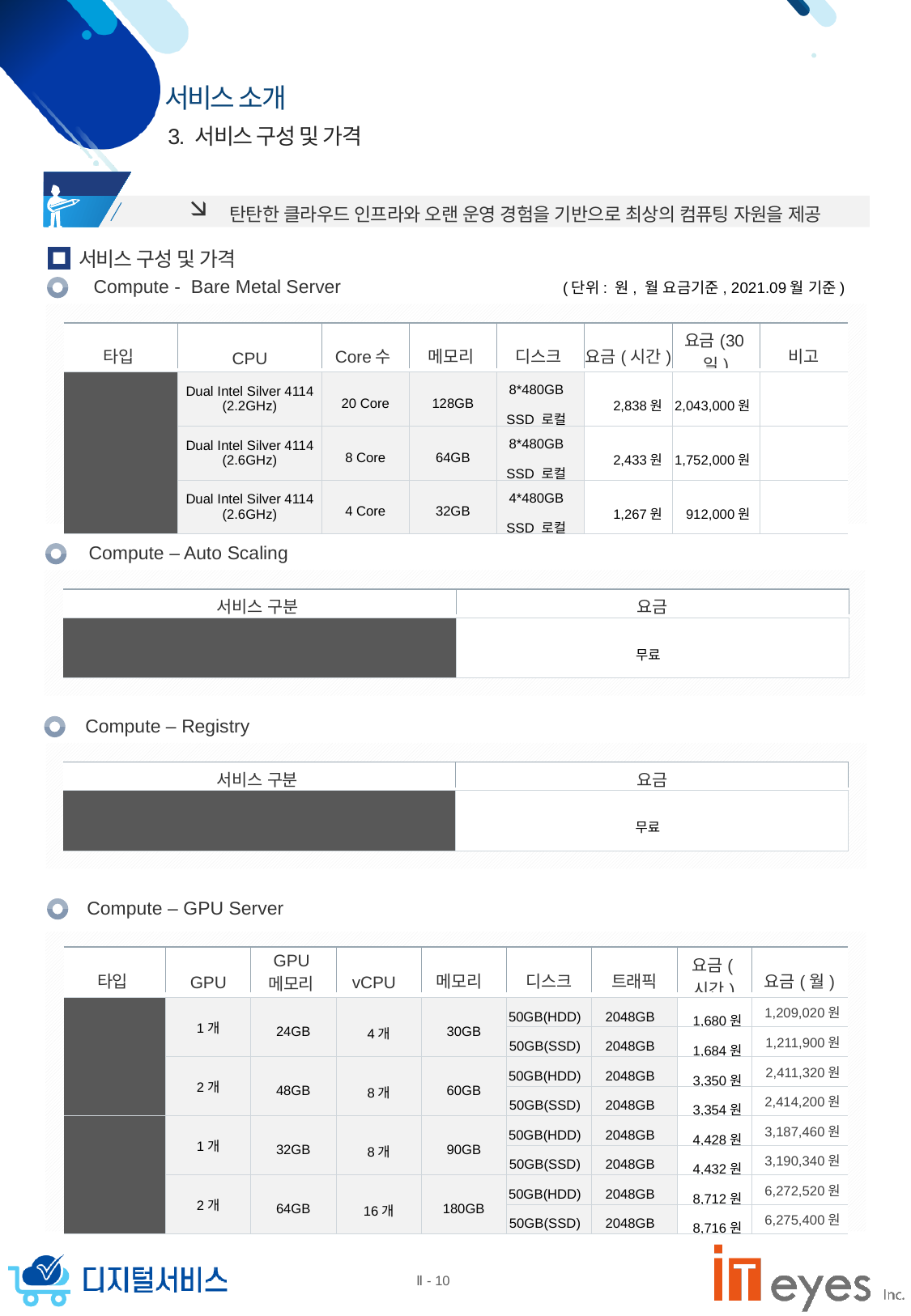

3. 서비스 구성 및 가격
  탄탄한 클라우드 인프라와 오랜 운영 경험을 기반으로 최상의 컴퓨팅 자원을 제공
서비스 구성 및 가격

Compute -  Bare Metal Server

(단위: 원, 월 요금기준, 2021.09월 기준)

| 타입 | CPU | Core수 | 메모리 | 디스크 | 요금(시간) | 요금(30일) | 비고 |
| --- | --- | --- | --- | --- | --- | --- | --- |
|  |  |  |  |  |  |  |  |
| Bare Metal Server | Dual Intel Silver 4114 (2.2GHz) | 20 Core | 128GB | 8\*480GB SSD 로컬 | 2,838원 | 2,043,000원 |  |
|  | Dual Intel Silver 4114 (2.6GHz) | 8 Core | 64GB | 8\*480GB SSD 로컬 | 2,433원 | 1,752,000원 |  |
|  | Dual Intel Silver 4114 (2.6GHz) | 4 Core | 32GB | 4\*480GB SSD 로컬 | 1,267원 | 912,000원 |  |
Compute – Auto Scaling

| 서비스 구분 | 요금 |
| --- | --- |
|  |  |
| Auto Scaling | 무료 |
Compute – Registry

| 서비스 구분 | 요금 |
| --- | --- |
|  |  |
| Registry | 무료 |
Compute – GPU Server

| 타입 | GPU | GPU메모리 | vCPU | 메모리 | 디스크 | 트래픽 | 요금(시간) | 요금(월) |
| --- | --- | --- | --- | --- | --- | --- | --- | --- |
|  |  |  |  |  |  |  |  |  |
| GPU P40 | 1개 | 24GB | 4개 | 30GB | 50GB(HDD) | 2048GB | 1,680원 | 1,209,020원 |
|  |  |  |  |  | 50GB(SSD) | 2048GB | 1,684원 | 1,211,900원 |
|  | 2개 | 48GB | 8개 | 60GB | 50GB(HDD) | 2048GB | 3,350원 | 2,411,320원 |
|  |  |  |  |  | 50GB(SSD) | 2048GB | 3,354원 | 2,414,200원 |
| GPU V100 | 1개 | 32GB | 8개 | 90GB | 50GB(HDD) | 2048GB | 4,428원 | 3,187,460원 |
|  |  |  |  |  | 50GB(SSD) | 2048GB | 4,432원 | 3,190,340원 |
|  | 2개 | 64GB | 16개 | 180GB | 50GB(HDD) | 2048GB | 8,712원 | 6,272,520원 |
|  |  |  |  |  | 50GB(SSD) | 2048GB | 8,716원 | 6,275,400원 |